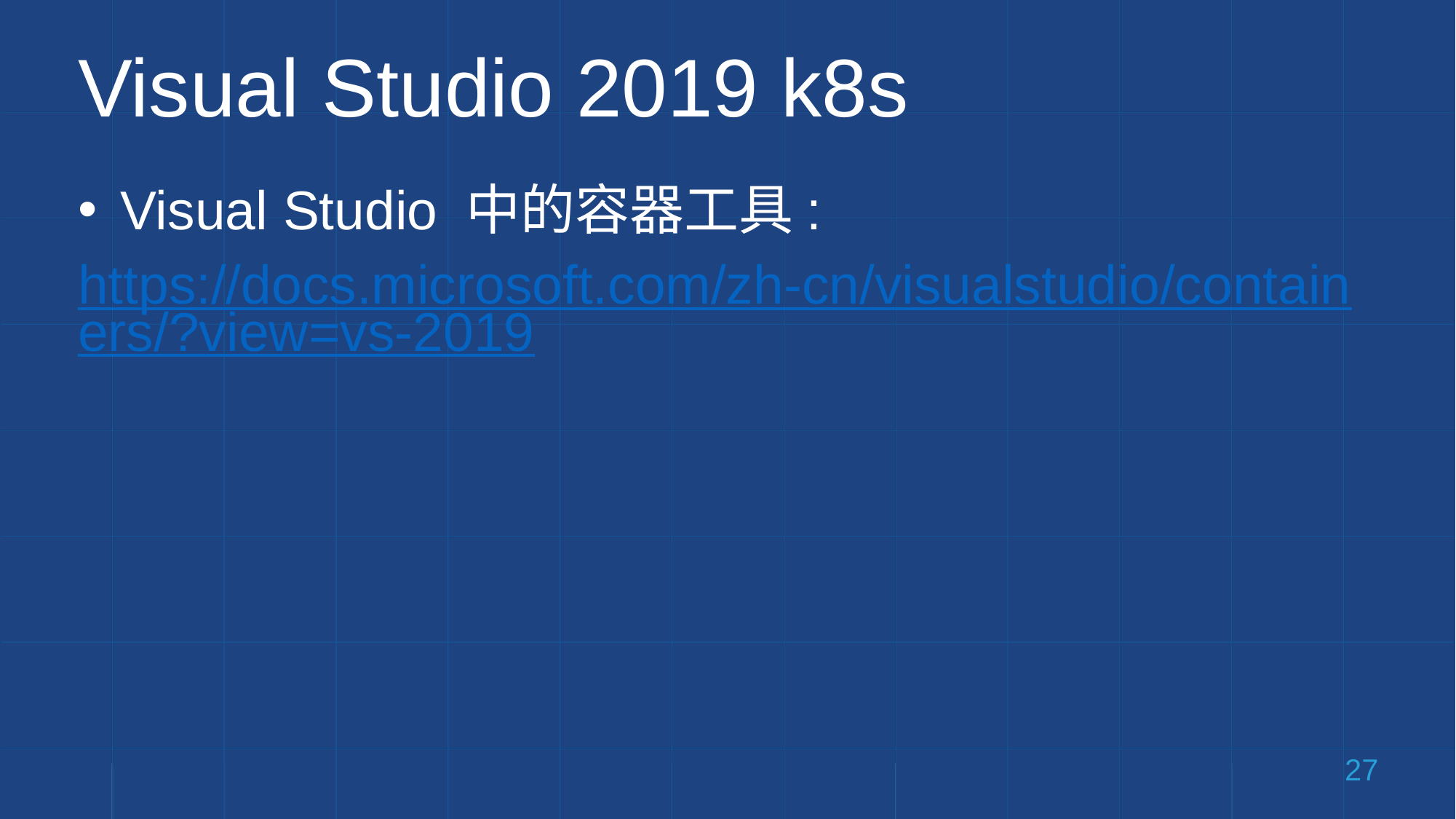

# Visual Studio 2019 k8s
 Visual Studio 中的容器工具:
https://docs.microsoft.com/zh-cn/visualstudio/containers/?view=vs-2019

27